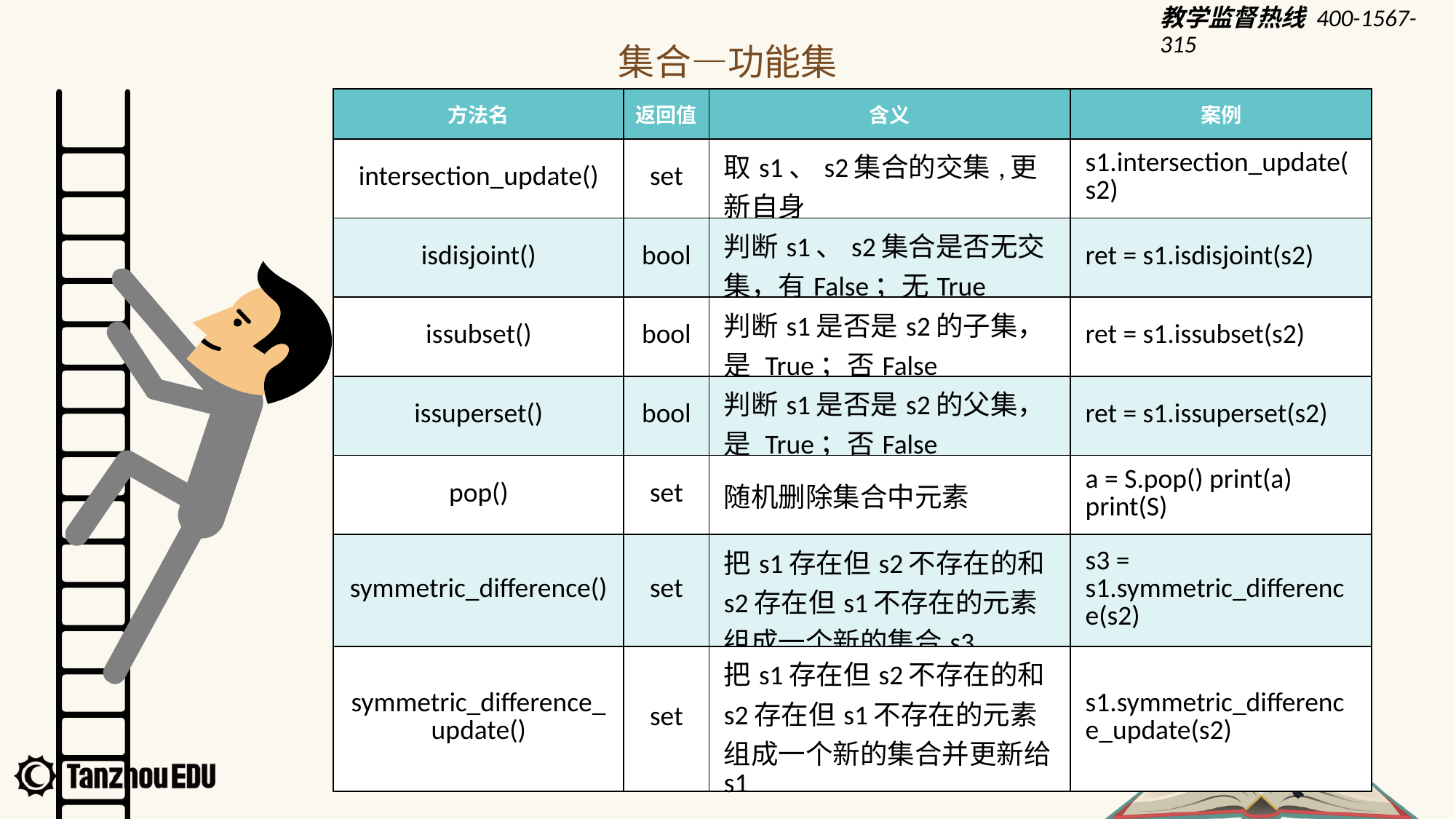

集合—功能集

| 方法名 | 返回值 | 含义 | 案例 |
| --- | --- | --- | --- |
| intersection\_update() | set | 取s1、s2集合的交集,更新自身 | s1.intersection\_update(s2) |
| isdisjoint() | bool | 判断s1、s2集合是否无交集，有False；无True | ret = s1.isdisjoint(s2) |
| issubset() | bool | 判断s1是否是s2的子集，是 True；否False | ret = s1.issubset(s2) |
| issuperset() | bool | 判断s1是否是s2的父集，是 True；否False | ret = s1.issuperset(s2) |
| pop() | set | 随机删除集合中元素 | a = S.pop() print(a) print(S) |
| symmetric\_difference() | set | 把s1存在但s2不存在的和s2存在但s1不存在的元素组成一个新的集合s3 | s3 = s1.symmetric\_difference(s2) |
| symmetric\_difference\_update() | set | 把s1存在但s2不存在的和s2存在但s1不存在的元素组成一个新的集合并更新给s1 | s1.symmetric\_difference\_update(s2) |